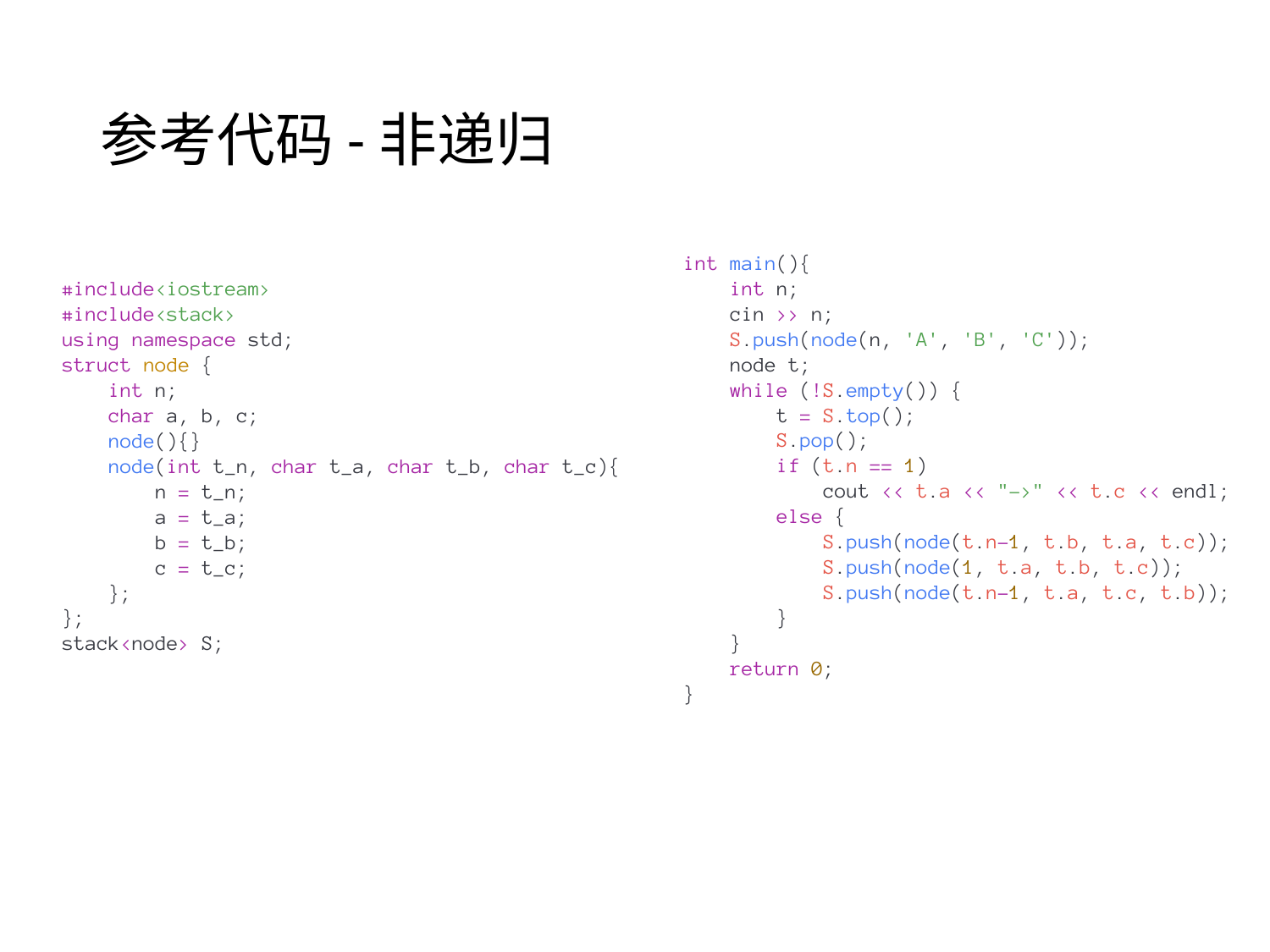

# 参考代码-非递归
int main(){
    int n;
    cin >> n;
    S.push(node(n, 'A', 'B', 'C'));
    node t;
    while (!S.empty()) {
        t = S.top();
        S.pop();
        if (t.n == 1)
            cout << t.a << "->" << t.c << endl;
        else {
            S.push(node(t.n-1, t.b, t.a, t.c));
            S.push(node(1, t.a, t.b, t.c));
            S.push(node(t.n-1, t.a, t.c, t.b));
        }
    }
    return 0;
}
#include<iostream>
#include<stack>
using namespace std;
struct node {
    int n;
    char a, b, c;
    node(){}
    node(int t_n, char t_a, char t_b, char t_c){
        n = t_n;
        a = t_a;
        b = t_b;
        c = t_c;
    };
};
stack<node> S;